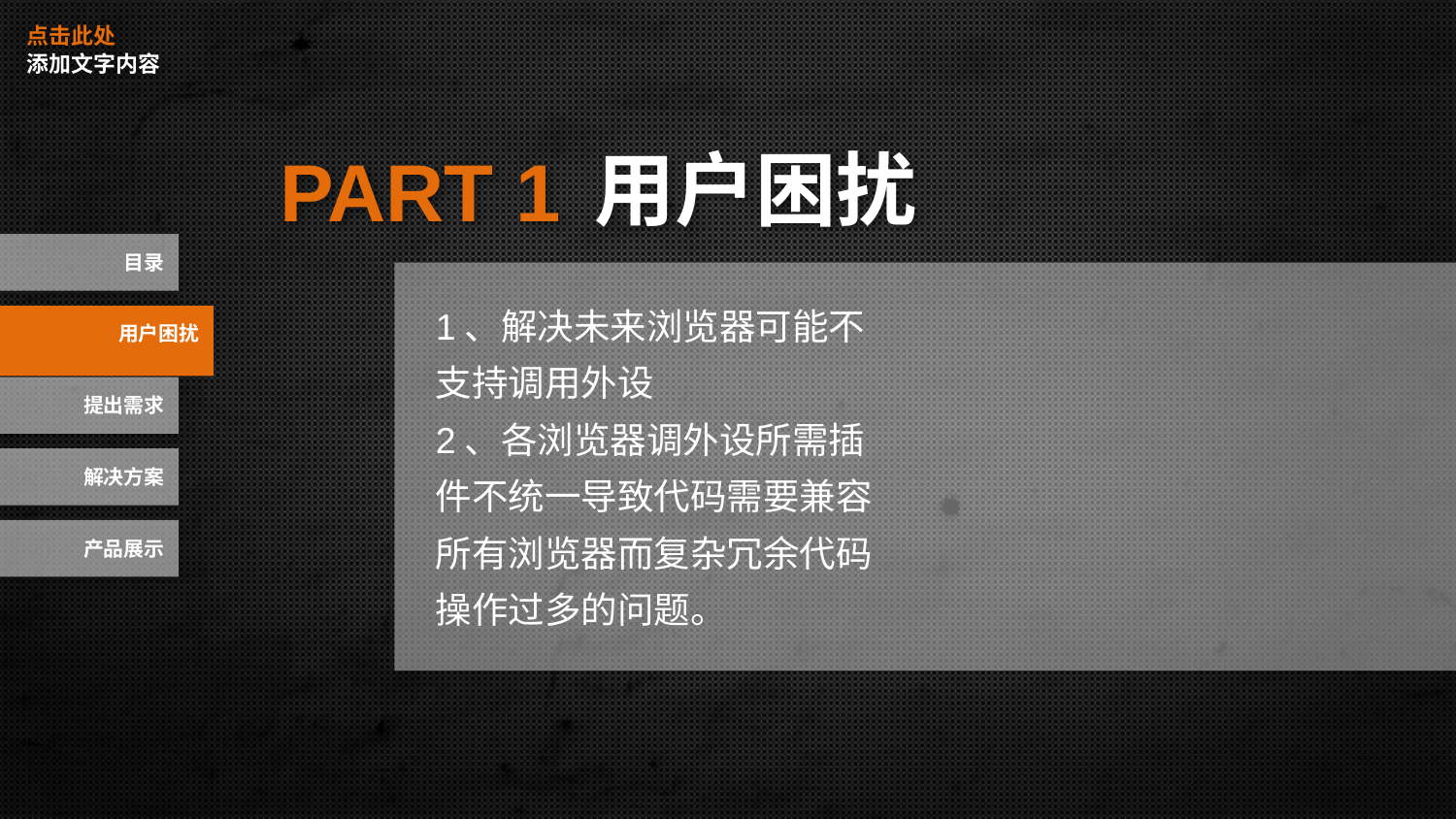

点击此处
添加文字内容
用户困扰
PART 1

目录

1、解决未来浏览器可能不支持调用外设
2、各浏览器调外设所需插件不统一导致代码需要兼容所有浏览器而复杂冗余代码操作过多的问题。

用户困扰

提出需求

解决方案

产品展示